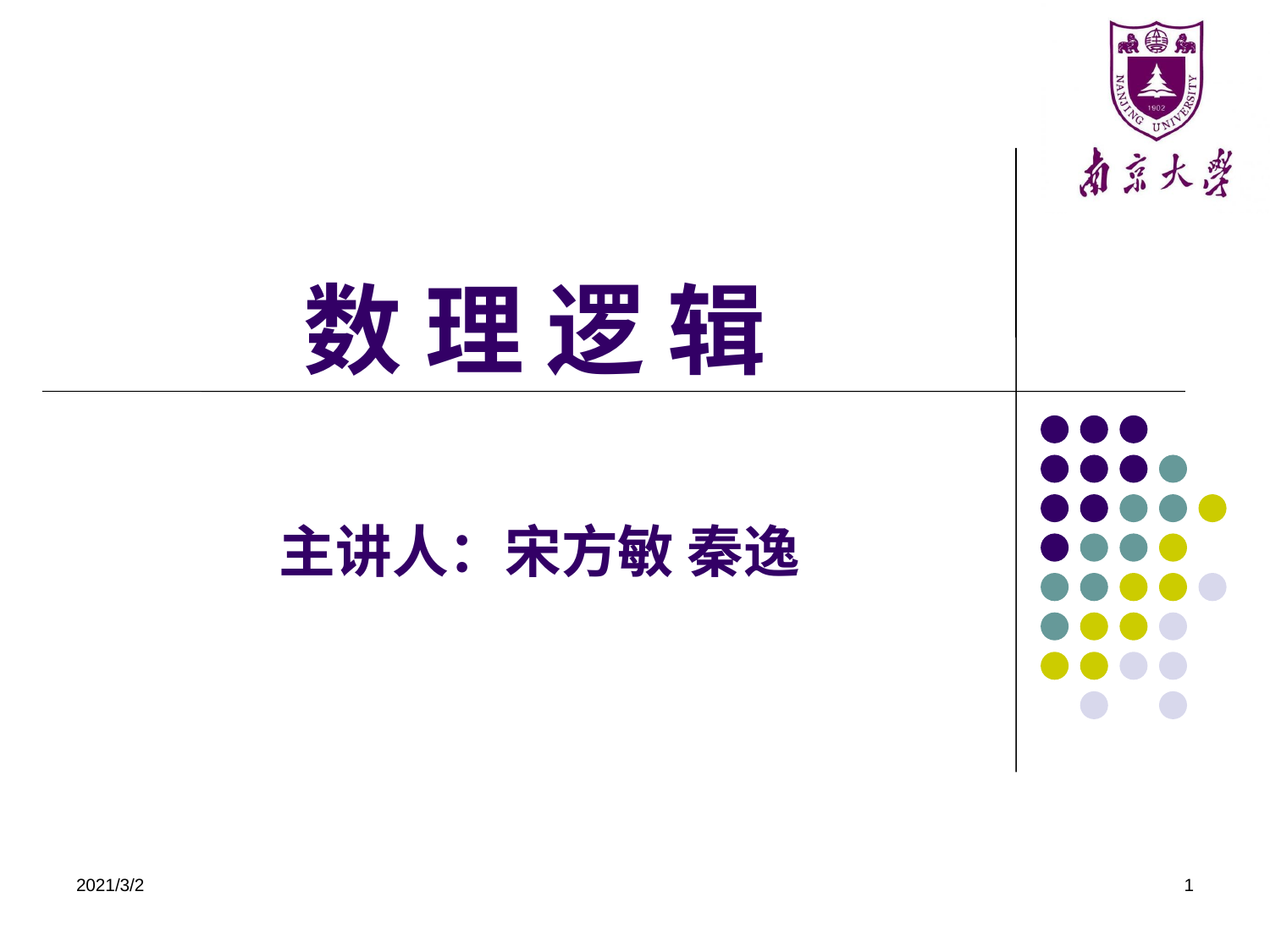

# 数 理 逻 辑
主讲人：宋方敏 秦逸
2021/3/2
1